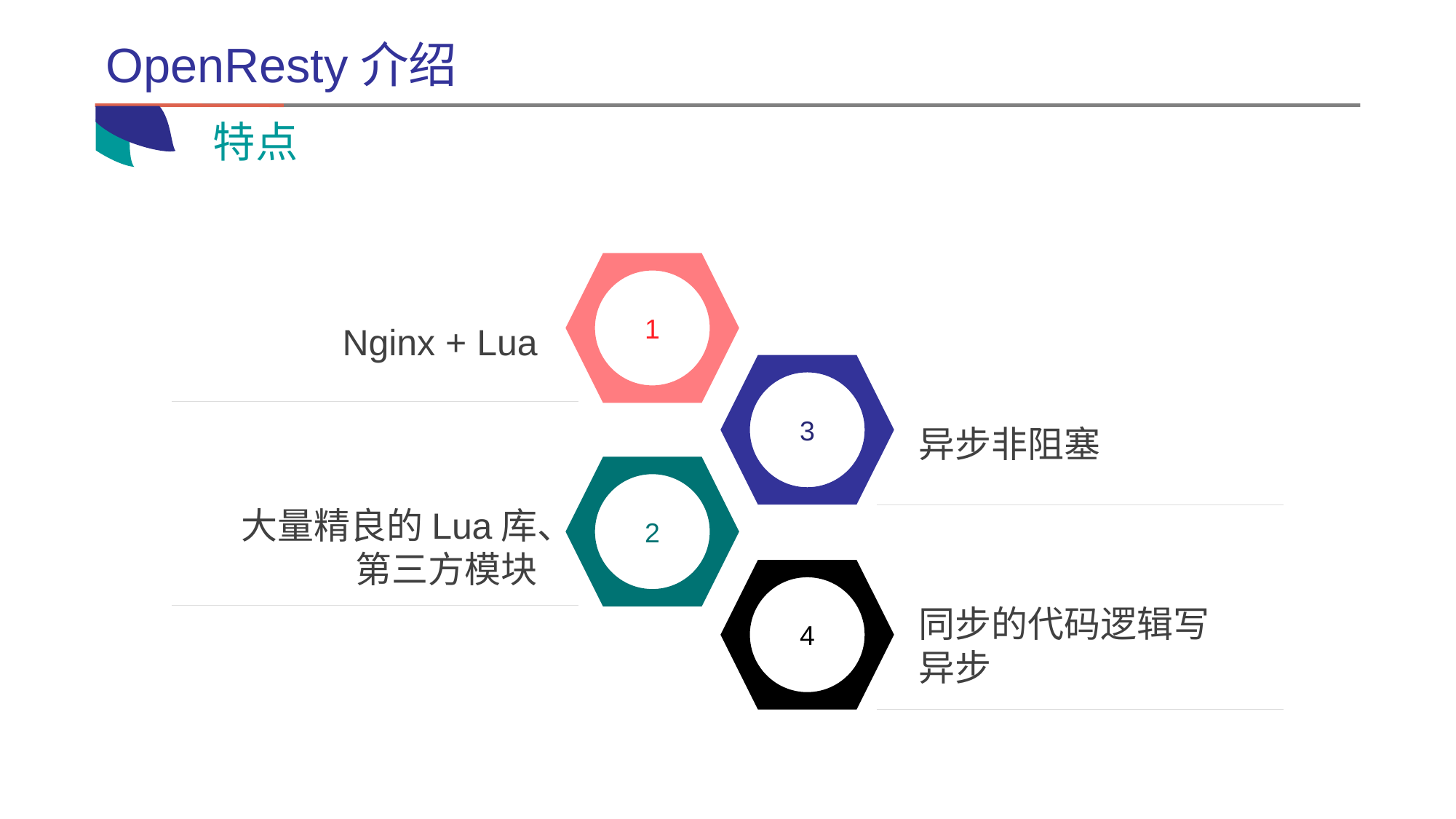

OpenResty介绍

特点

1
Nginx + Lua
3
异步非阻塞
2
大量精良的Lua库、第三方模块
4
同步的代码逻辑写异步